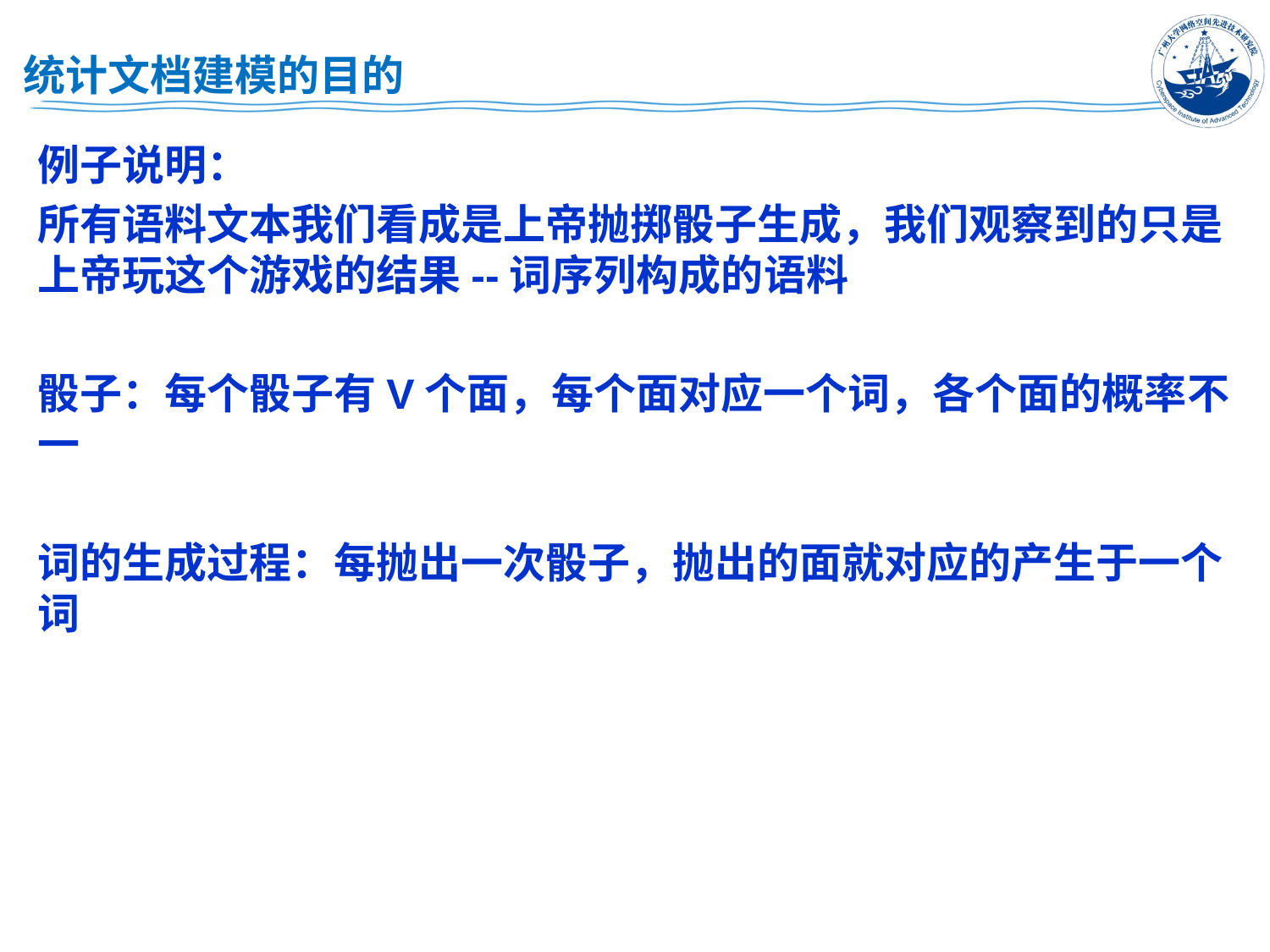

# 统计文档建模的目的
例子说明：
所有语料文本我们看成是上帝抛掷骰子生成，我们观察到的只是上帝玩这个游戏的结果--词序列构成的语料

骰子：每个骰子有V个面，每个面对应一个词，各个面的概率不一

词的生成过程：每抛出一次骰子，抛出的面就对应的产生于一个词